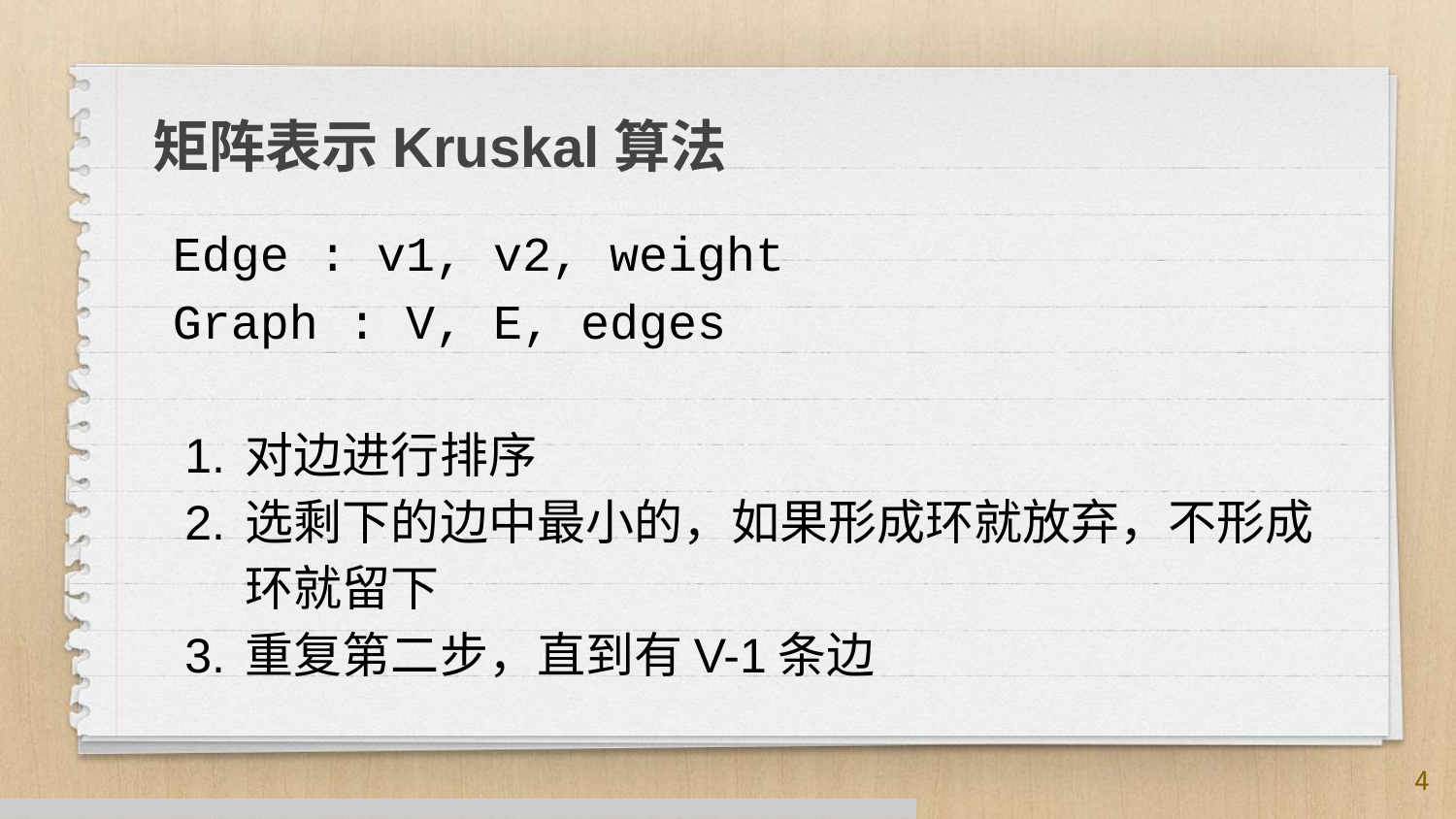

# 矩阵表示Kruskal算法
Edge : v1, v2, weight
Graph : V, E, edges

对边进行排序
选剩下的边中最小的，如果形成环就放弃，不形成环就留下
重复第二步，直到有V-1条边
4